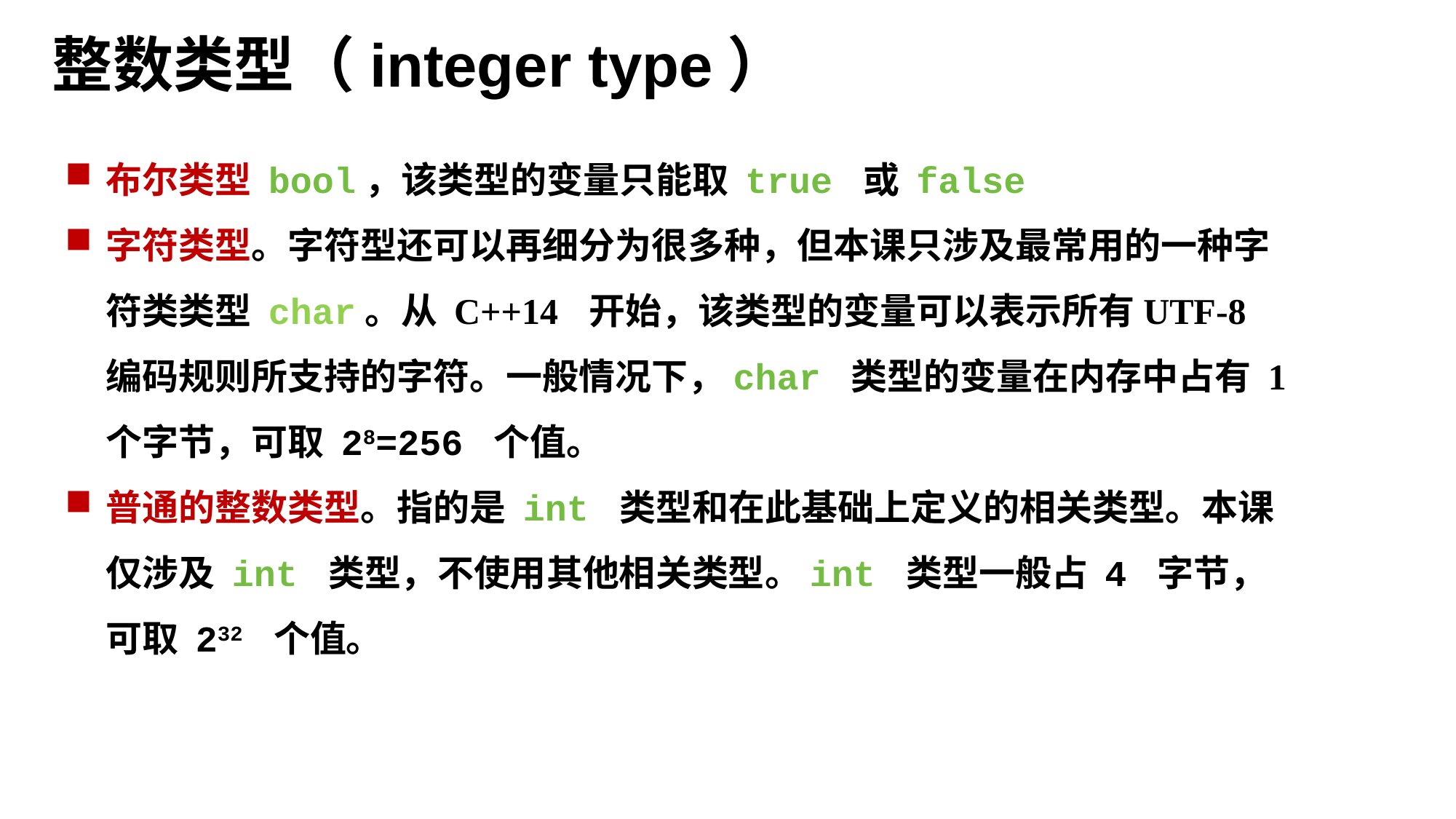

整数类型（integer type）
布尔类型 bool，该类型的变量只能取 true 或 false
字符类型。字符型还可以再细分为很多种，但本课只涉及最常用的一种字符类类型 char。从 C++14 开始，该类型的变量可以表示所有UTF-8 编码规则所支持的字符。一般情况下，char 类型的变量在内存中占有 1 个字节，可取 28=256 个值。
普通的整数类型。指的是 int 类型和在此基础上定义的相关类型。本课仅涉及 int 类型，不使用其他相关类型。int 类型一般占 4 字节，可取 232 个值。

2017